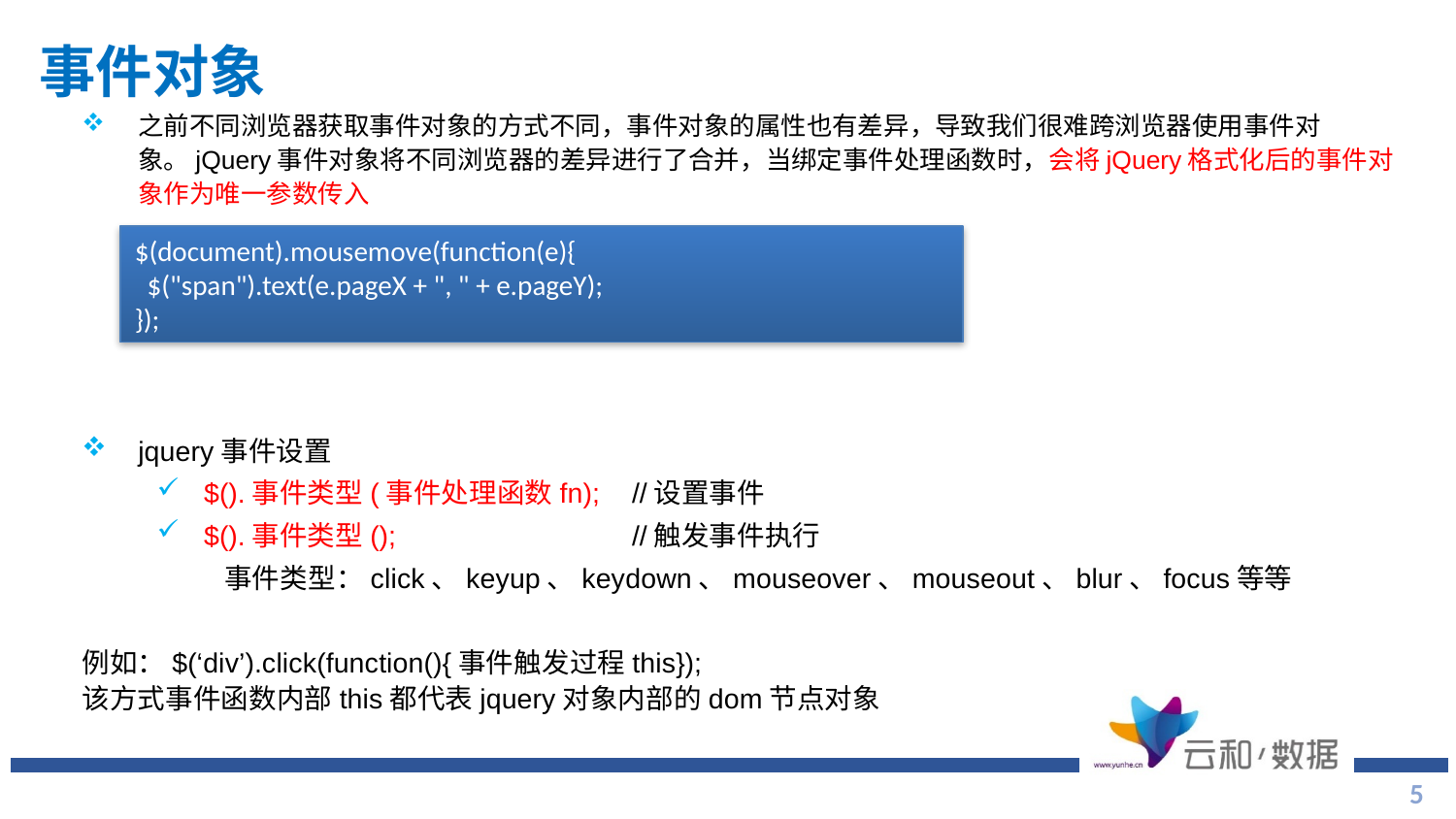

# 事件对象
之前不同浏览器获取事件对象的方式不同，事件对象的属性也有差异，导致我们很难跨浏览器使用事件对象。jQuery事件对象将不同浏览器的差异进行了合并，当绑定事件处理函数时，会将jQuery格式化后的事件对象作为唯一参数传入

jquery事件设置
$().事件类型(事件处理函数fn);   	//设置事件
$().事件类型();               		//触发事件执行
	事件类型：click、keyup、keydown、mouseover、mouseout、blur、focus等等

例如：$(‘div’).click(function(){事件触发过程this});
该方式事件函数内部this都代表jquery对象内部的dom节点对象
$(document).mousemove(function(e){
  $("span").text(e.pageX + ", " + e.pageY);
});
5